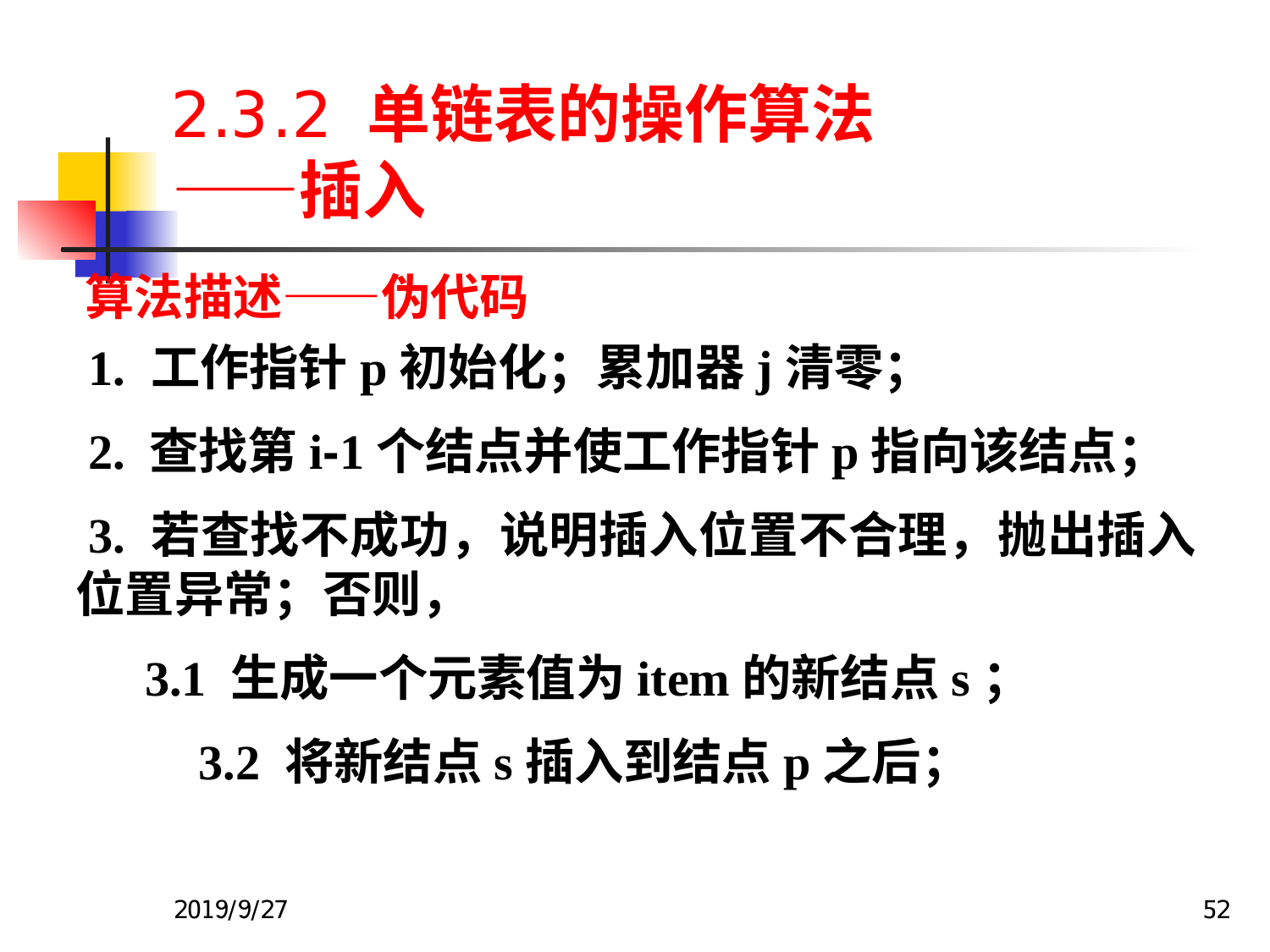

# 2.3.2 单链表的操作算法 ——插入
算法描述——伪代码
 1. 工作指针p初始化；累加器j清零；
 2. 查找第i-1个结点并使工作指针p指向该结点；
 3. 若查找不成功，说明插入位置不合理，抛出插入位置异常；否则，
     3.1 生成一个元素值为item的新结点s；
          3.2 将新结点s插入到结点p之后；
2019/9/27
52